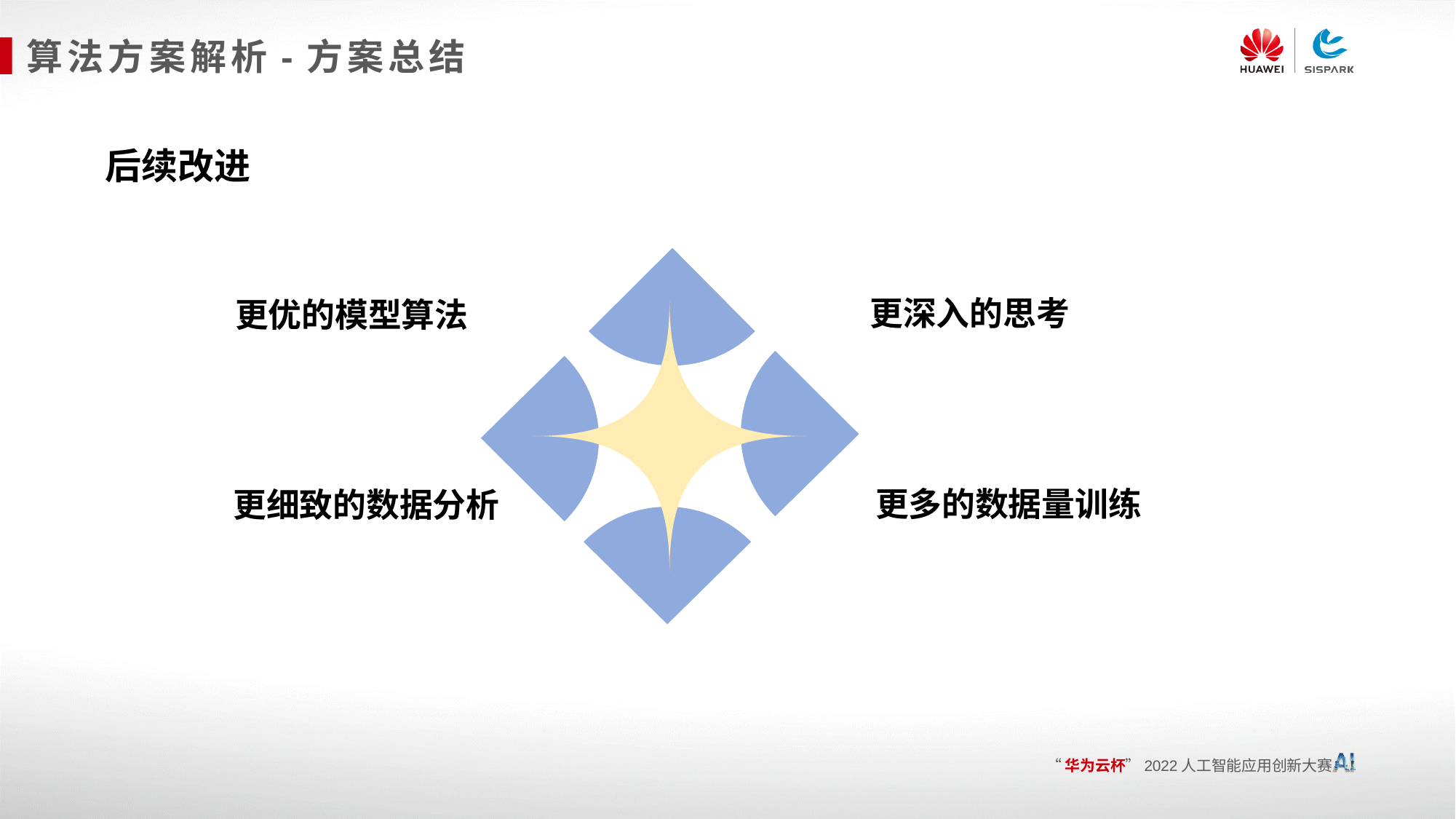

算法方案解析-方案总结
后续改进

更深入的思考
更优的模型算法
更多的数据量训练
更细致的数据分析